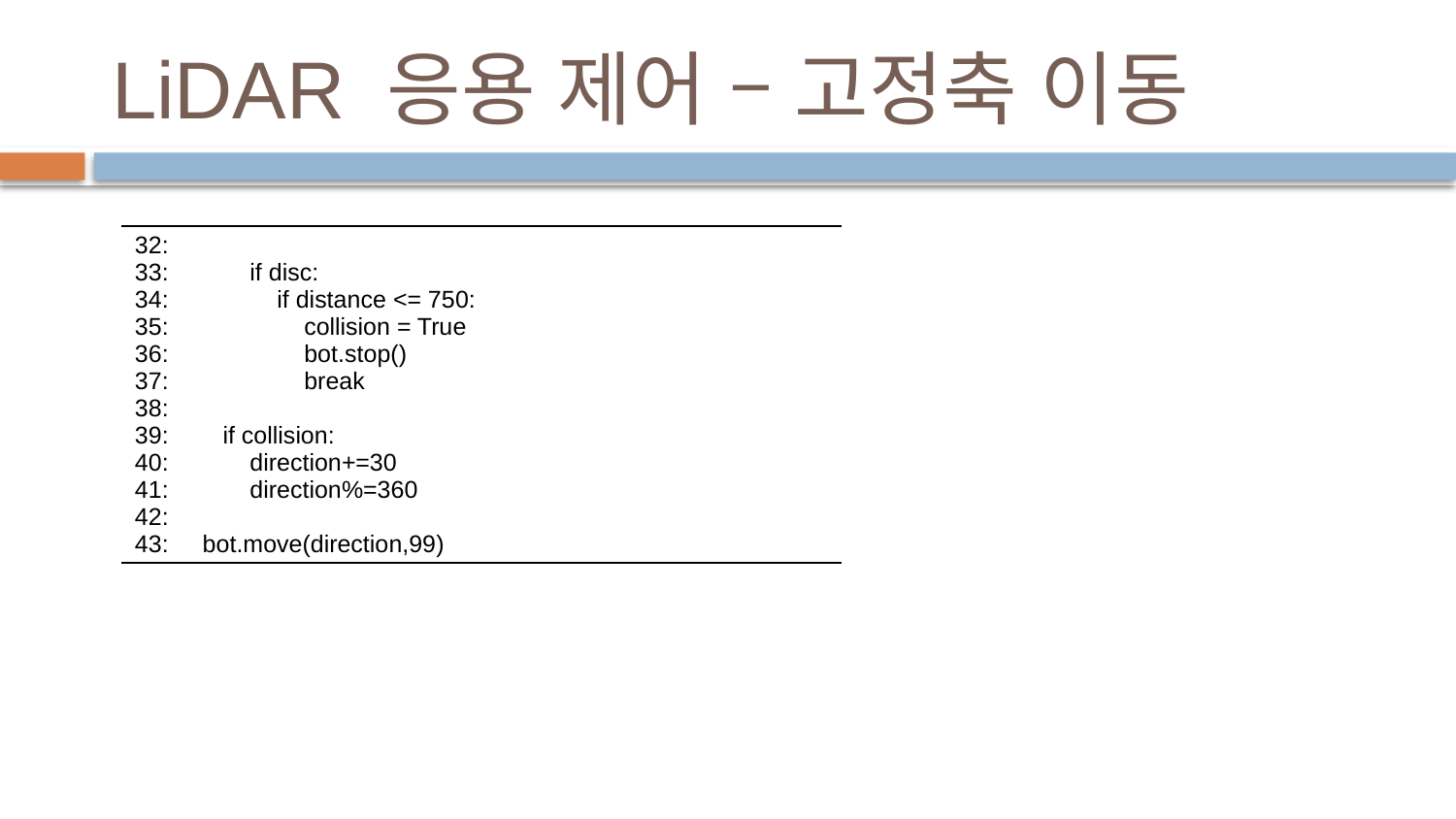

# LiDAR 응용 제어 – 고정축 이동
| 32: 33: if disc: 34: if distance <= 750: 35: collision = True 36: bot.stop() 37: break 38: 39: if collision: 40: direction+=30 41: direction%=360 42: 43: bot.move(direction,99) |
| --- |